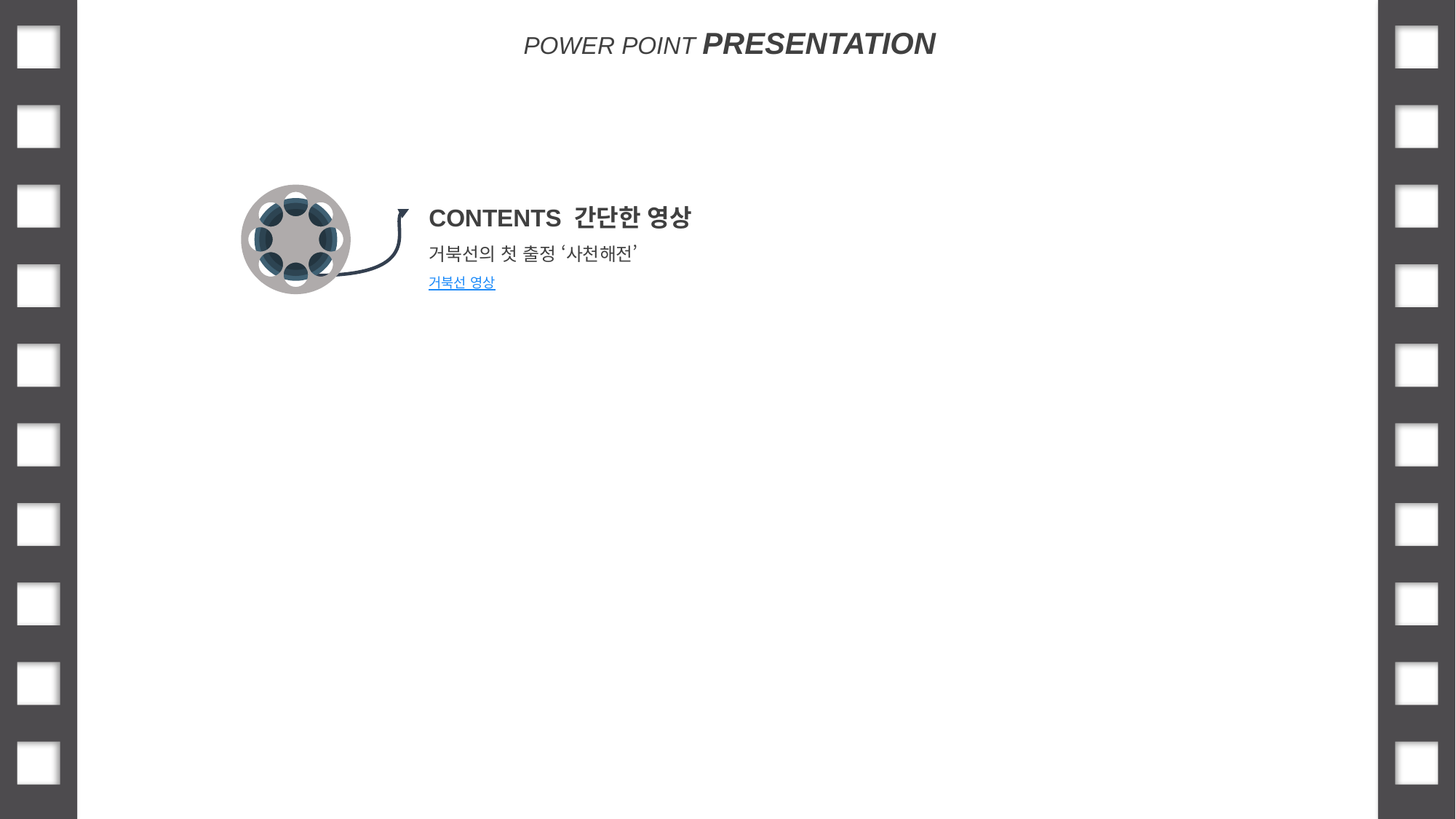

POWER POINT PRESENTATION

CONTENTS 간단한 영상
거북선의 첫 출정 ‘사천해전’
거북선 영상